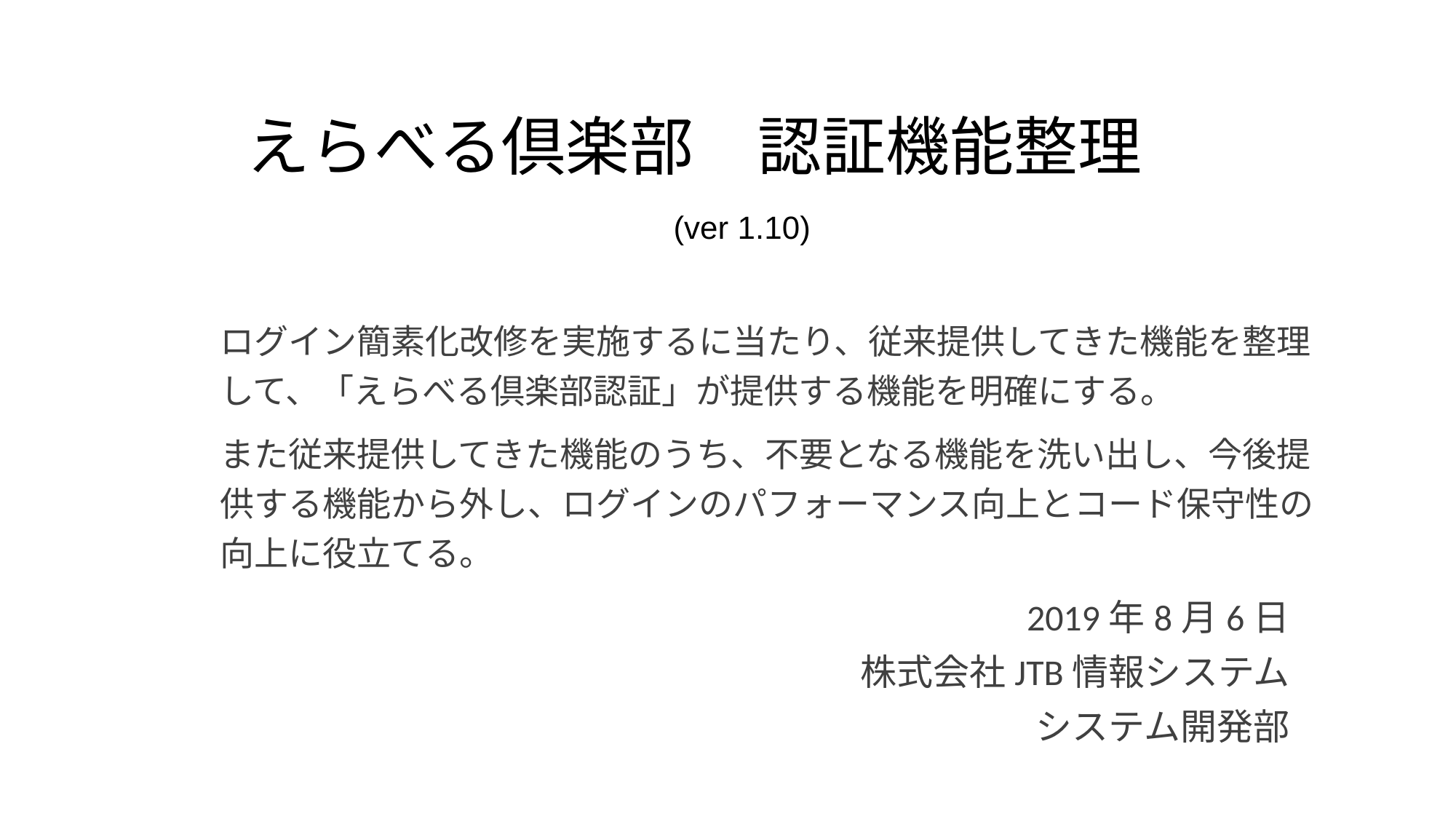

# えらべる倶楽部　認証機能整理 (ver 1.10)
ログイン簡素化改修を実施するに当たり、従来提供してきた機能を整理して、「えらべる倶楽部認証」が提供する機能を明確にする。
また従来提供してきた機能のうち、不要となる機能を洗い出し、今後提供する機能から外し、ログインのパフォーマンス向上とコード保守性の向上に役立てる。
2019年8月6日
株式会社JTB情報システム
システム開発部